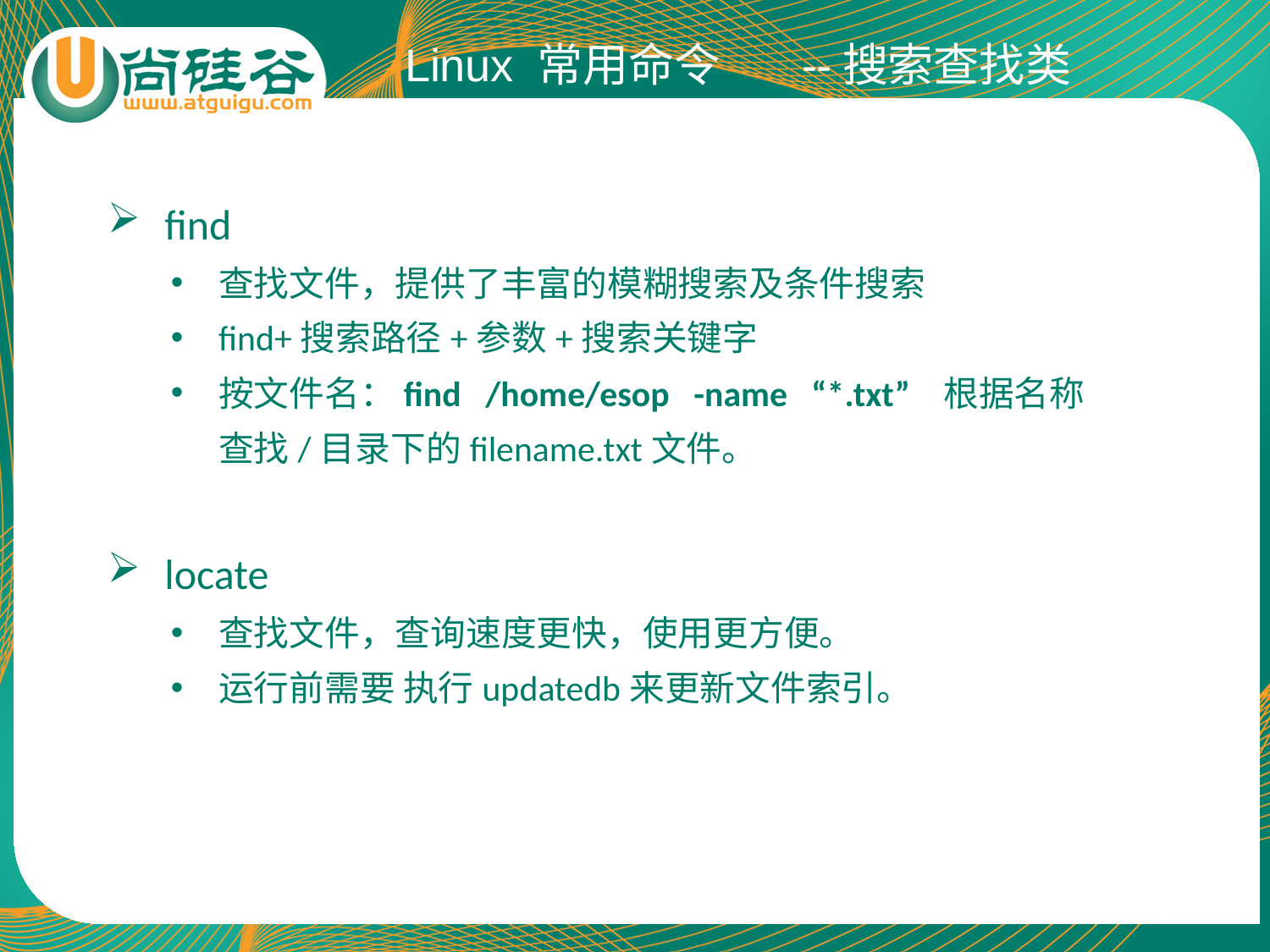

Linux 常用命令
--搜索查找类
 find
查找文件，提供了丰富的模糊搜索及条件搜索
find+搜索路径+参数+搜索关键字
按文件名：find   /home/esop   -name   “*.txt”   根据名称查找/目录下的filename.txt文件。
 locate
查找文件，查询速度更快，使用更方便。
运行前需要 执行updatedb来更新文件索引。